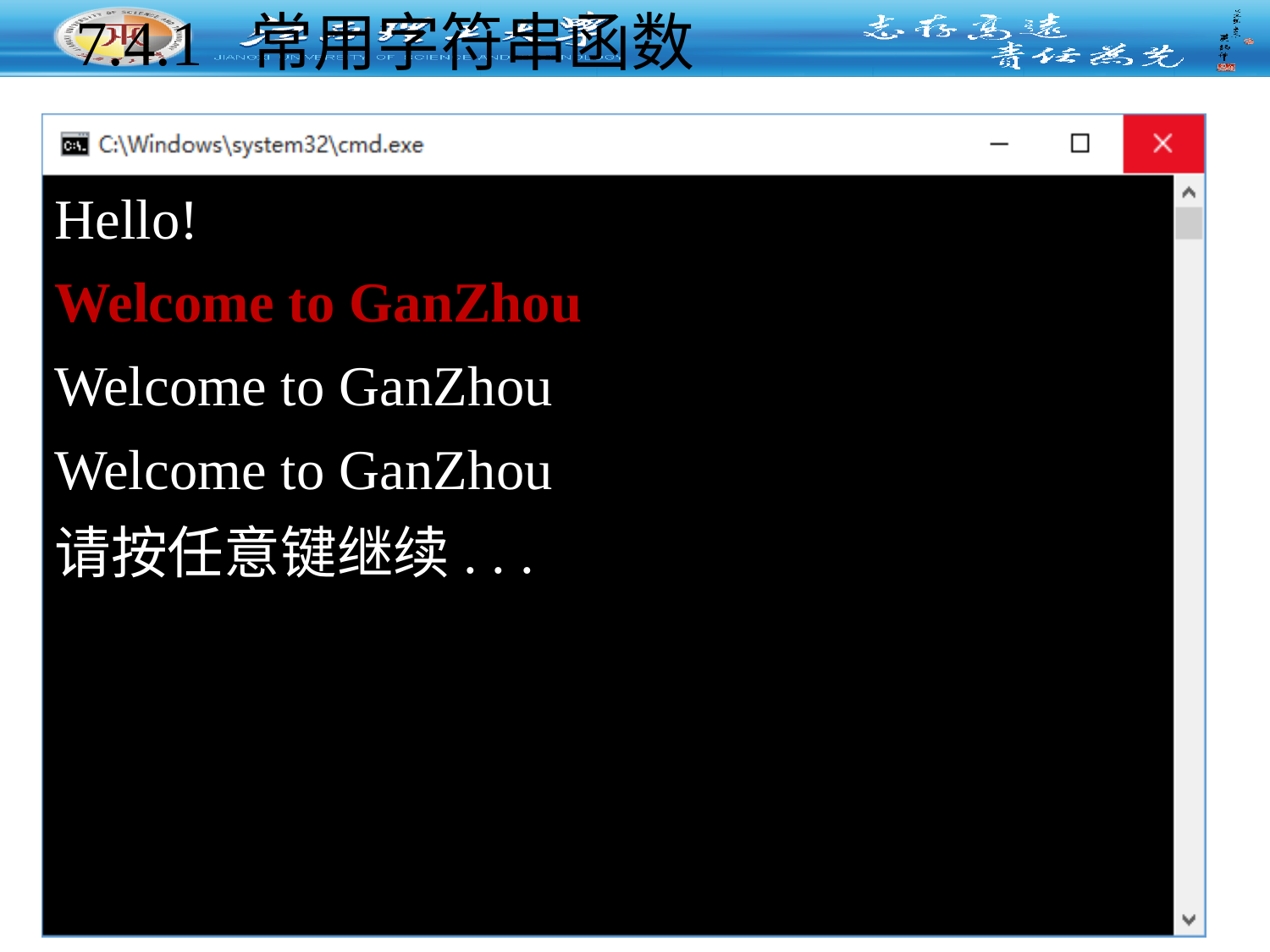

# 7.4.1  常用字符串函数
Hello!
Welcome to GanZhou
Welcome to GanZhou
Welcome to GanZhou
请按任意键继续. . .